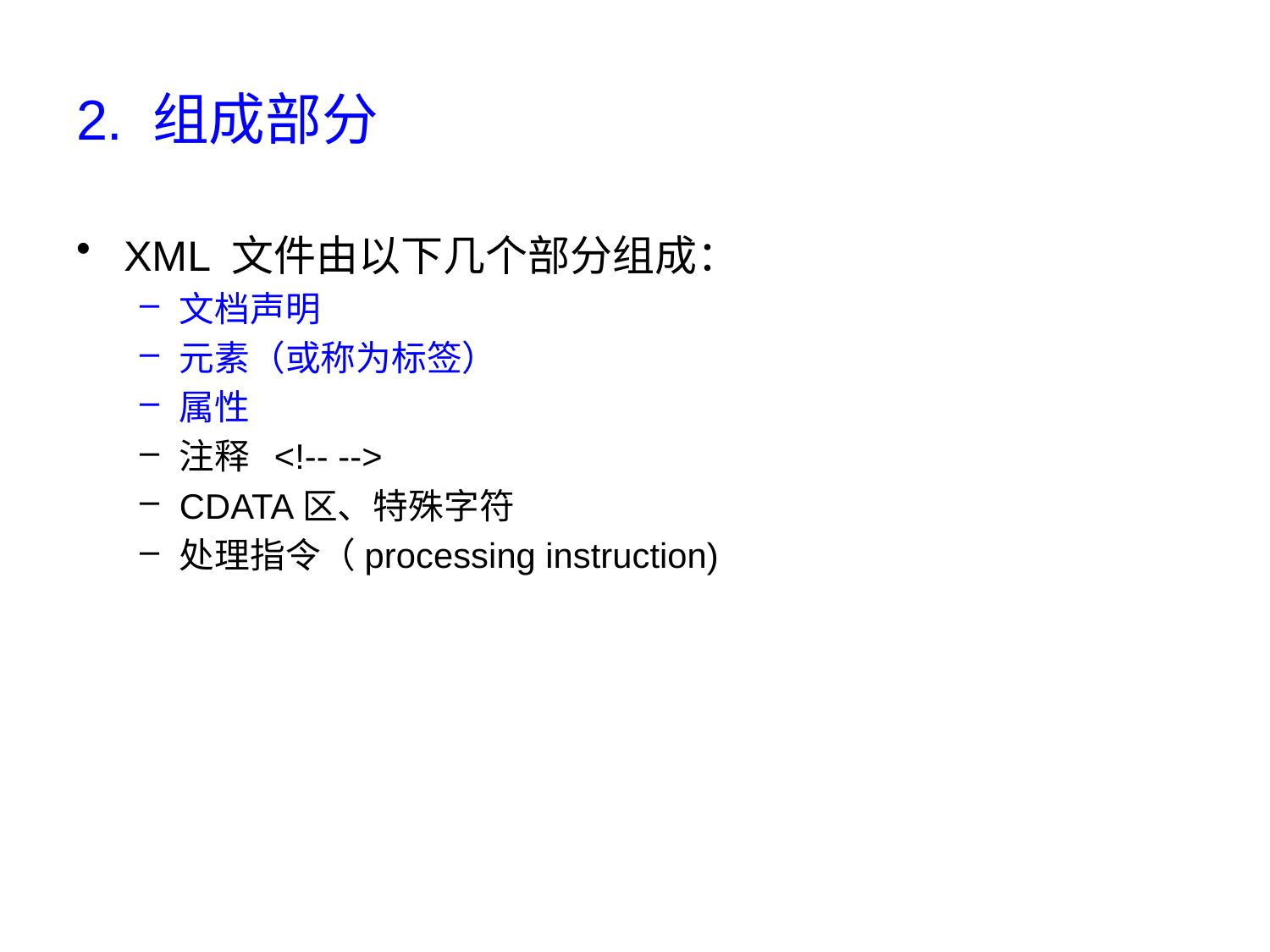

# 2. 组成部分
XML 文件由以下几个部分组成：
文档声明
元素（或称为标签）
属性
注释  <!-- -->
CDATA区、特殊字符
处理指令（processing instruction)